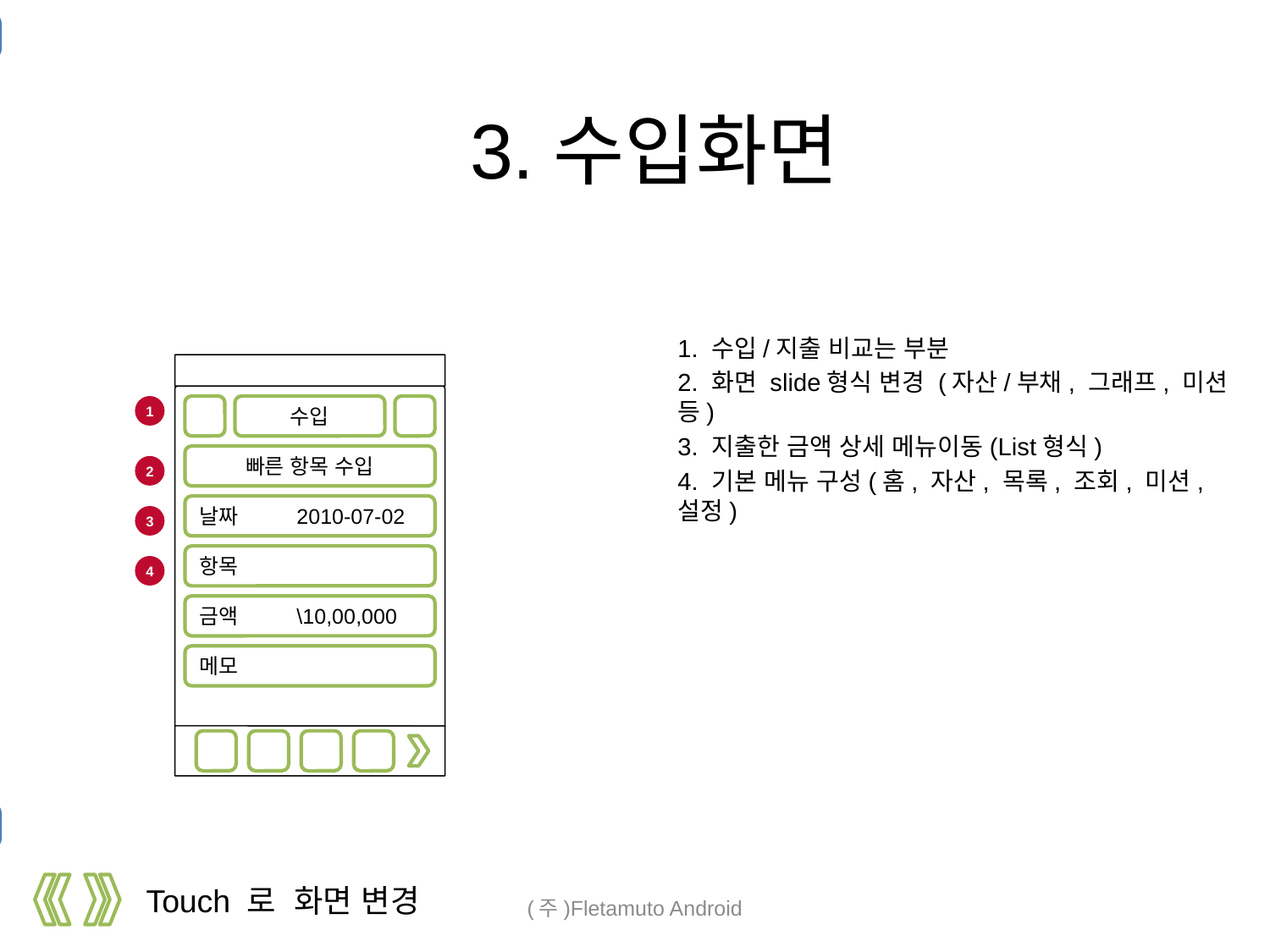

# 3.수입화면
\1,234,567,000
\1,234,567,000

1
1. 수입/지출 비교는 부분
2. 화면 slide형식 변경 (자산/부채, 그래프, 미션 등)
3. 지출한 금액 상세 메뉴이동(List형식)
4. 기본 메뉴 구성(홈, 자산, 목록, 조회, 미션, 설정)

1

1

수입

빠른 항목 수입

2
날짜         2010-07-02
3
항목
4

금액         \10,00,000
메모

6/22    \1,234,567,000

Touch 로  화면 변경
(주)Fletamuto Android